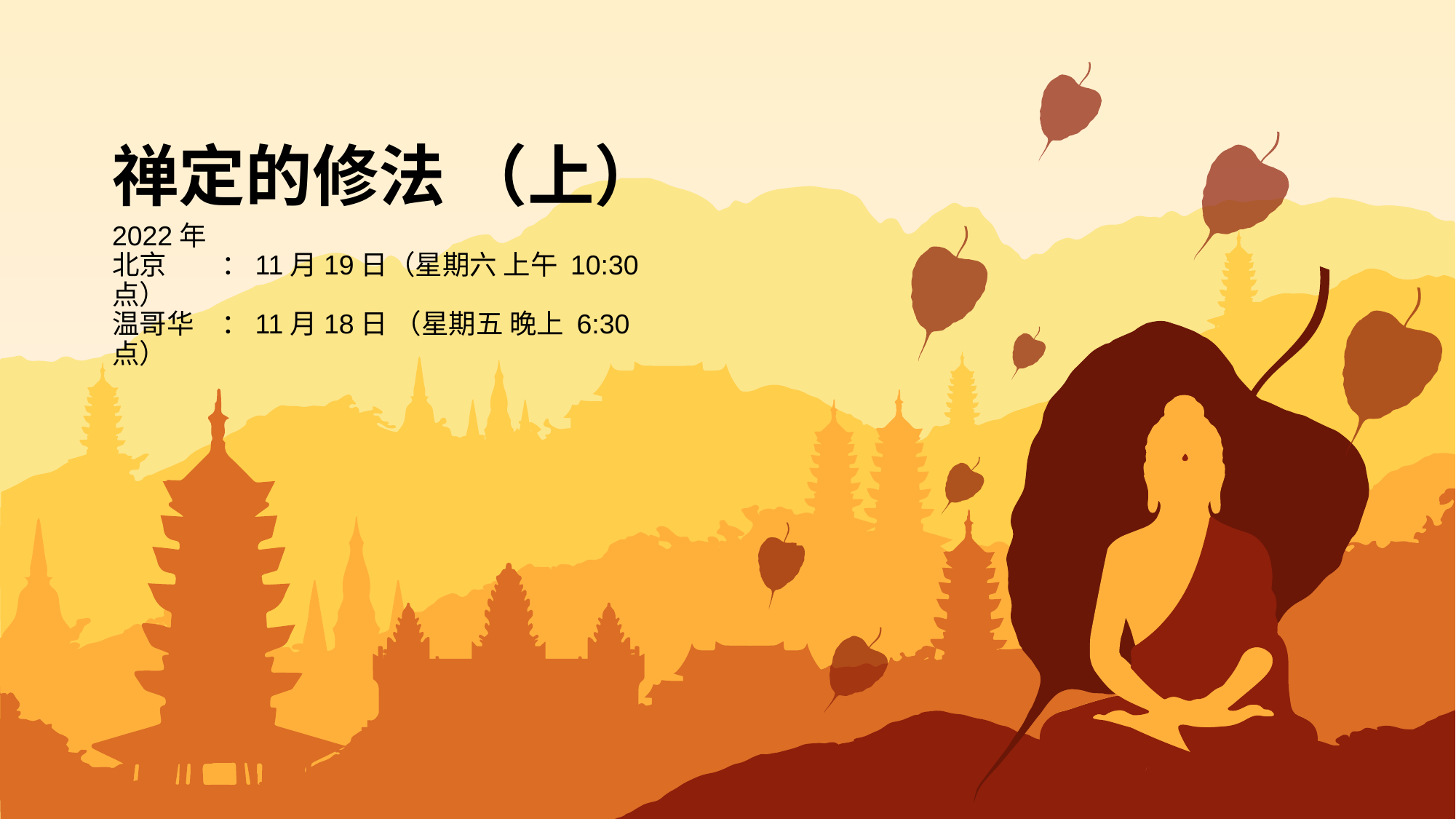

禅定的修法 （上）

2022年
北京	：11月19日（星期六 上午 10:30 点）
温哥华	：11月18日 （星期五 晚上 6:30 点）